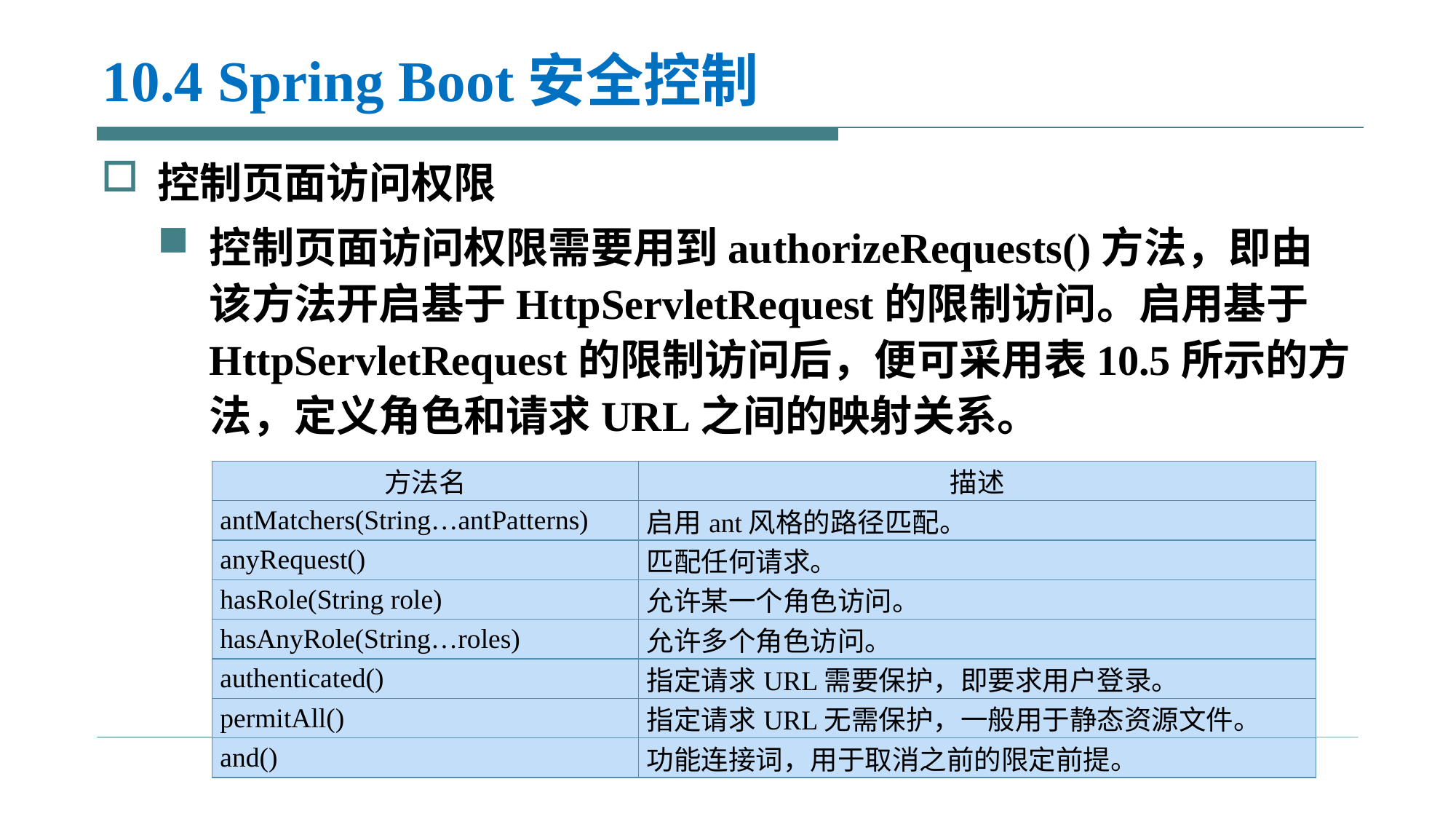

# 10.4 Spring Boot安全控制
控制页面访问权限
控制页面访问权限需要用到authorizeRequests()方法，即由该方法开启基于HttpServletRequest的限制访问。启用基于HttpServletRequest的限制访问后，便可采用表10.5所示的方法，定义角色和请求URL之间的映射关系。
| 方法名 | 描述 |
| --- | --- |
| antMatchers(String…antPatterns) | 启用ant风格的路径匹配。 |
| anyRequest() | 匹配任何请求。 |
| hasRole(String role) | 允许某一个角色访问。 |
| hasAnyRole(String…roles) | 允许多个角色访问。 |
| authenticated() | 指定请求URL需要保护，即要求用户登录。 |
| permitAll() | 指定请求URL无需保护，一般用于静态资源文件。 |
| and() | 功能连接词，用于取消之前的限定前提。 |
35